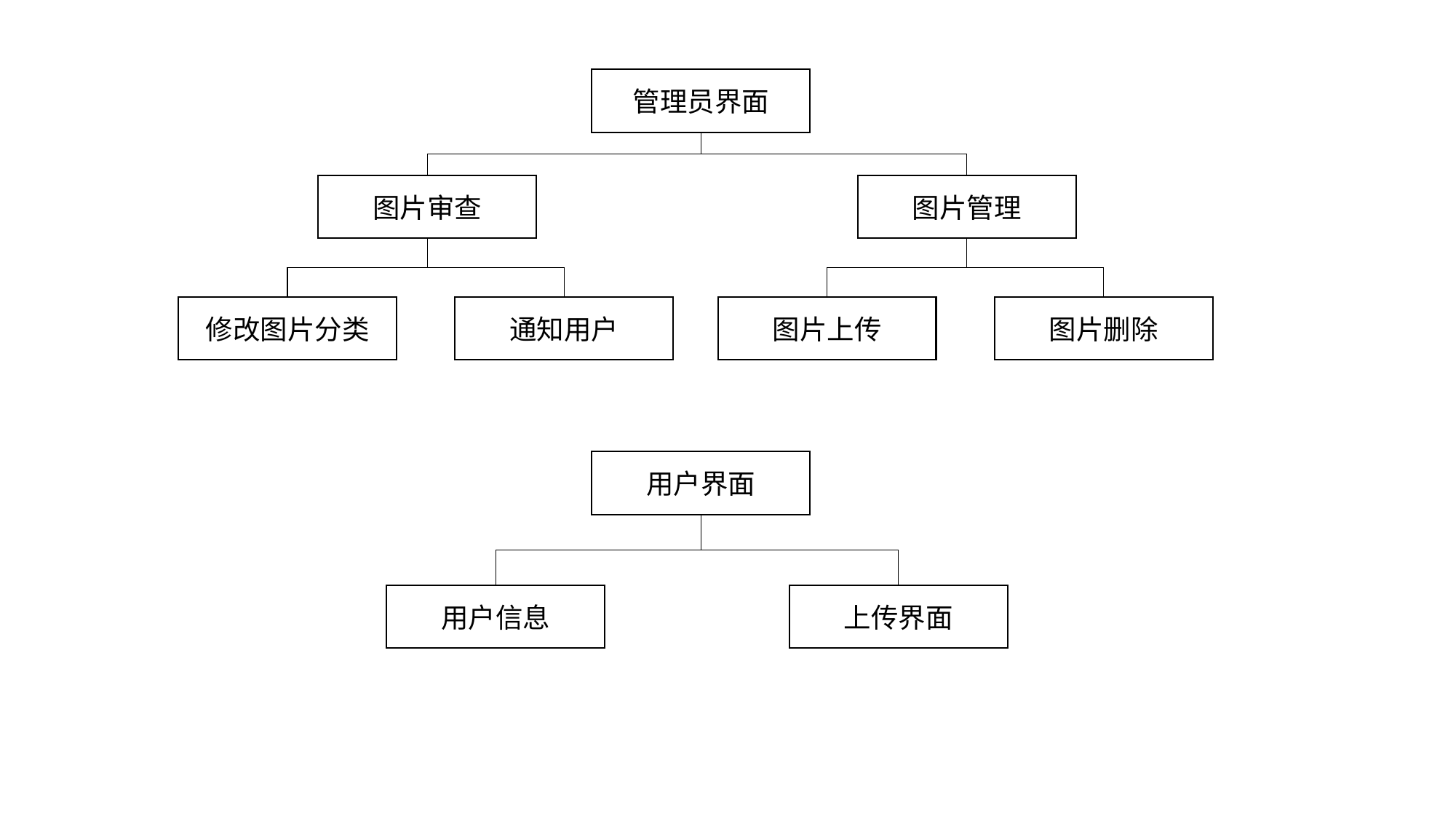

管理员界面
图片审查
图片管理
修改图片分类
通知用户
图片上传
图片删除
用户界面
用户信息
上传界面